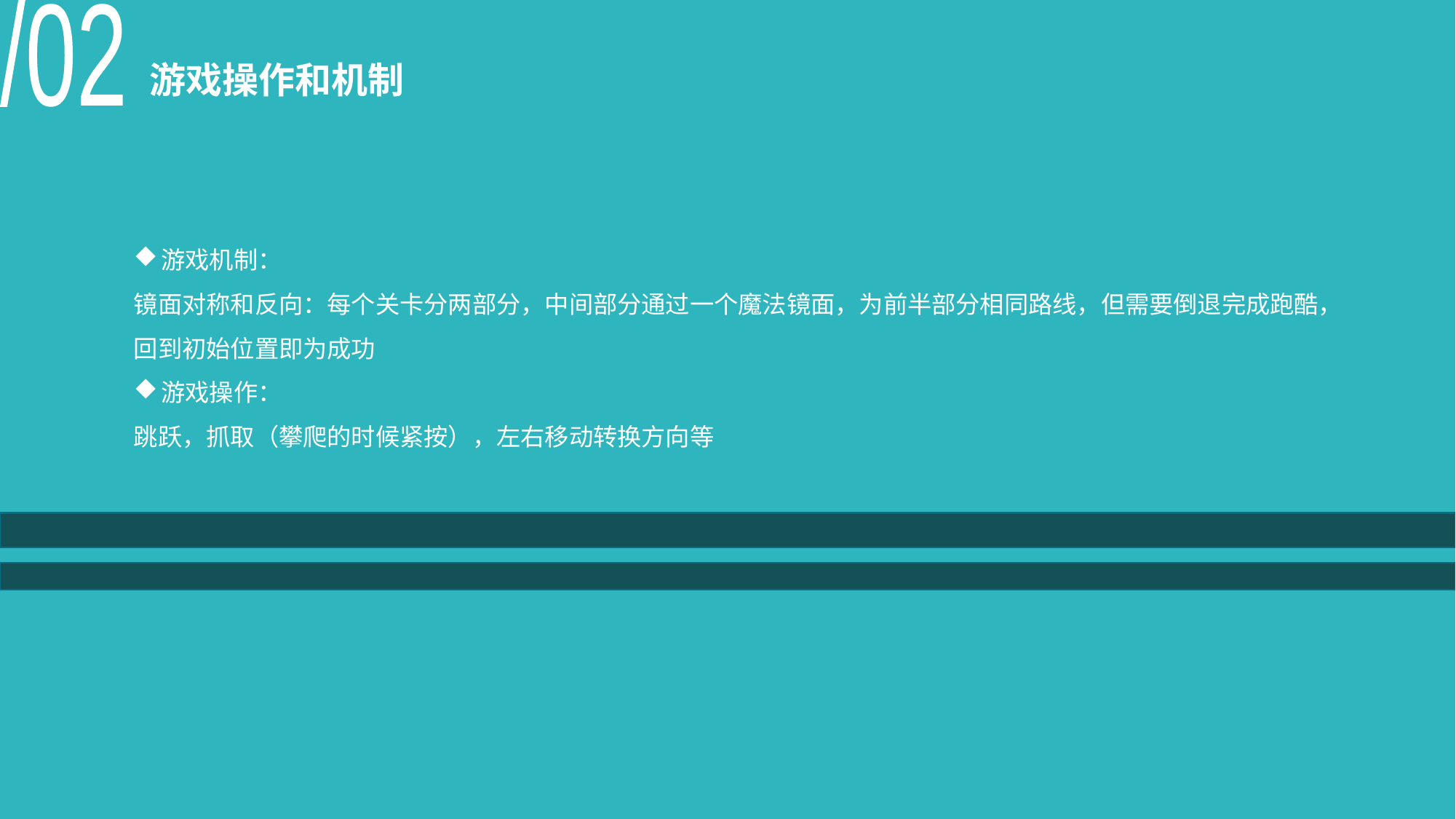

/02
# 游戏操作和机制

游戏机制：
镜面对称和反向：每个关卡分两部分，中间部分通过一个魔法镜面，为前半部分相同路线，但需要倒退完成跑酷，
回到初始位置即为成功
游戏操作：
跳跃，抓取（攀爬的时候紧按），左右移动转换方向等